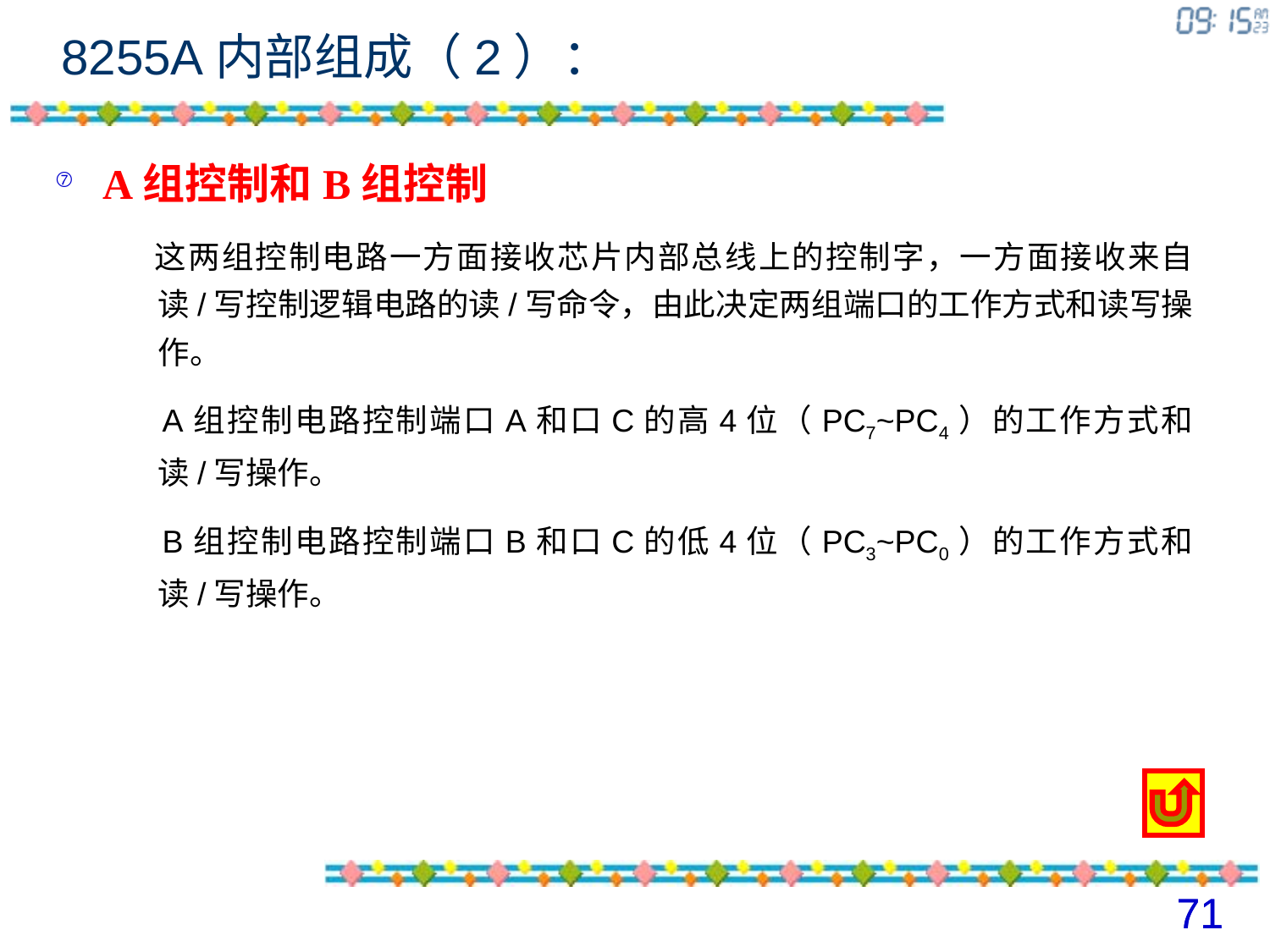

# 8255A内部组成（2）：
A组控制和B组控制
   这两组控制电路一方面接收芯片内部总线上的控制字，一方面接收来自读/写控制逻辑电路的读/写命令，由此决定两组端口的工作方式和读写操作。
    A组控制电路控制端口A和口C的高4位（PC7~PC4）的工作方式和读/写操作。
    B组控制电路控制端口B和口C的低4位（PC3~PC0）的工作方式和读/写操作。